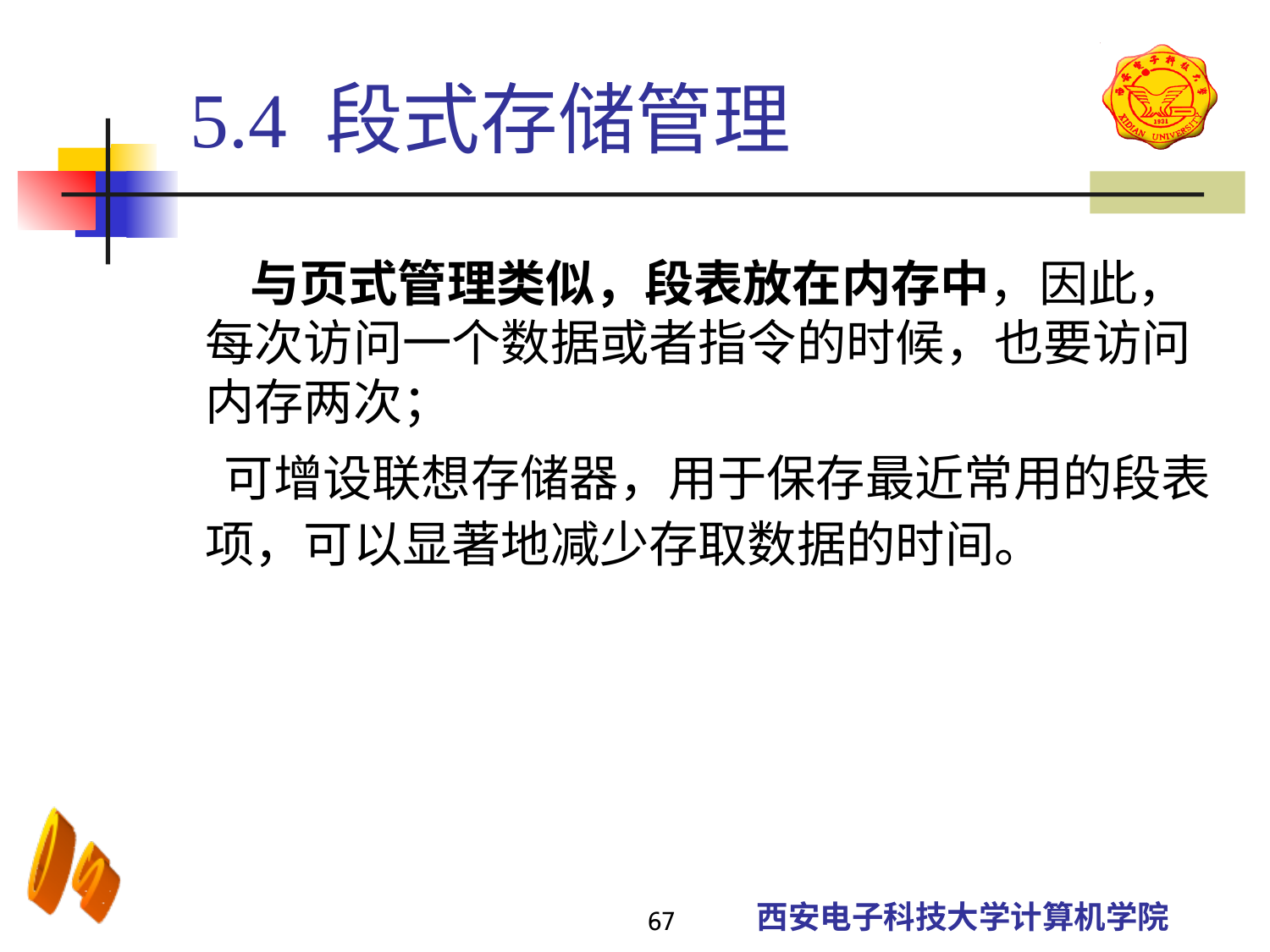

5.4 段式存储管理
	   与页式管理类似，段表放在内存中，因此，每次访问一个数据或者指令的时候，也要访问内存两次；
     可增设联想存储器，用于保存最近常用的段表项，可以显著地减少存取数据的时间。
67